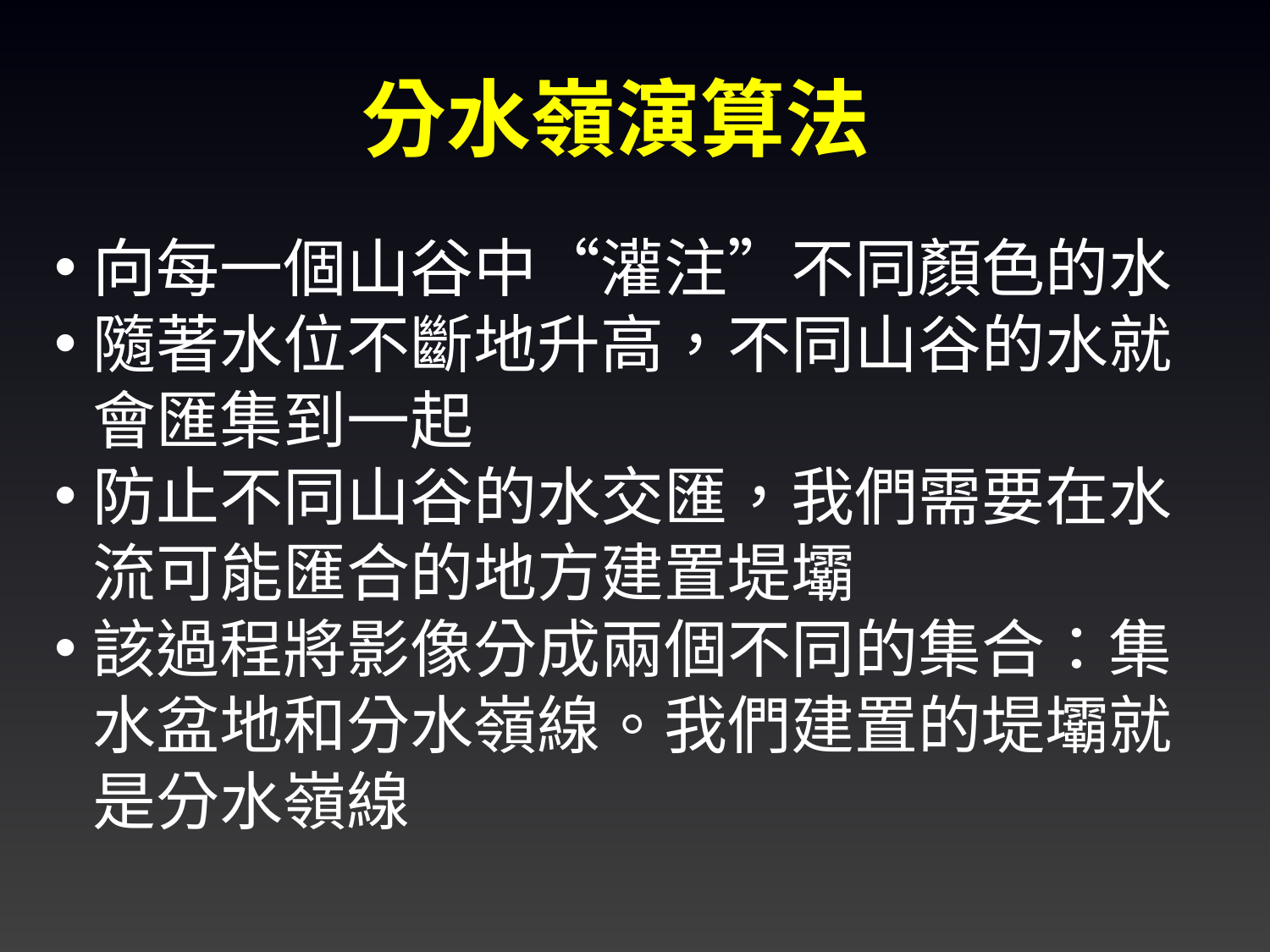

分水嶺演算法
向每一個山谷中“灌注”不同顏色的水
隨著水位不斷地升高，不同山谷的水就會匯集到一起
防止不同山谷的水交匯，我們需要在水流可能匯合的地方建置堤壩
該過程將影像分成兩個不同的集合：集水盆地和分水嶺線。我們建置的堤壩就是分水嶺線